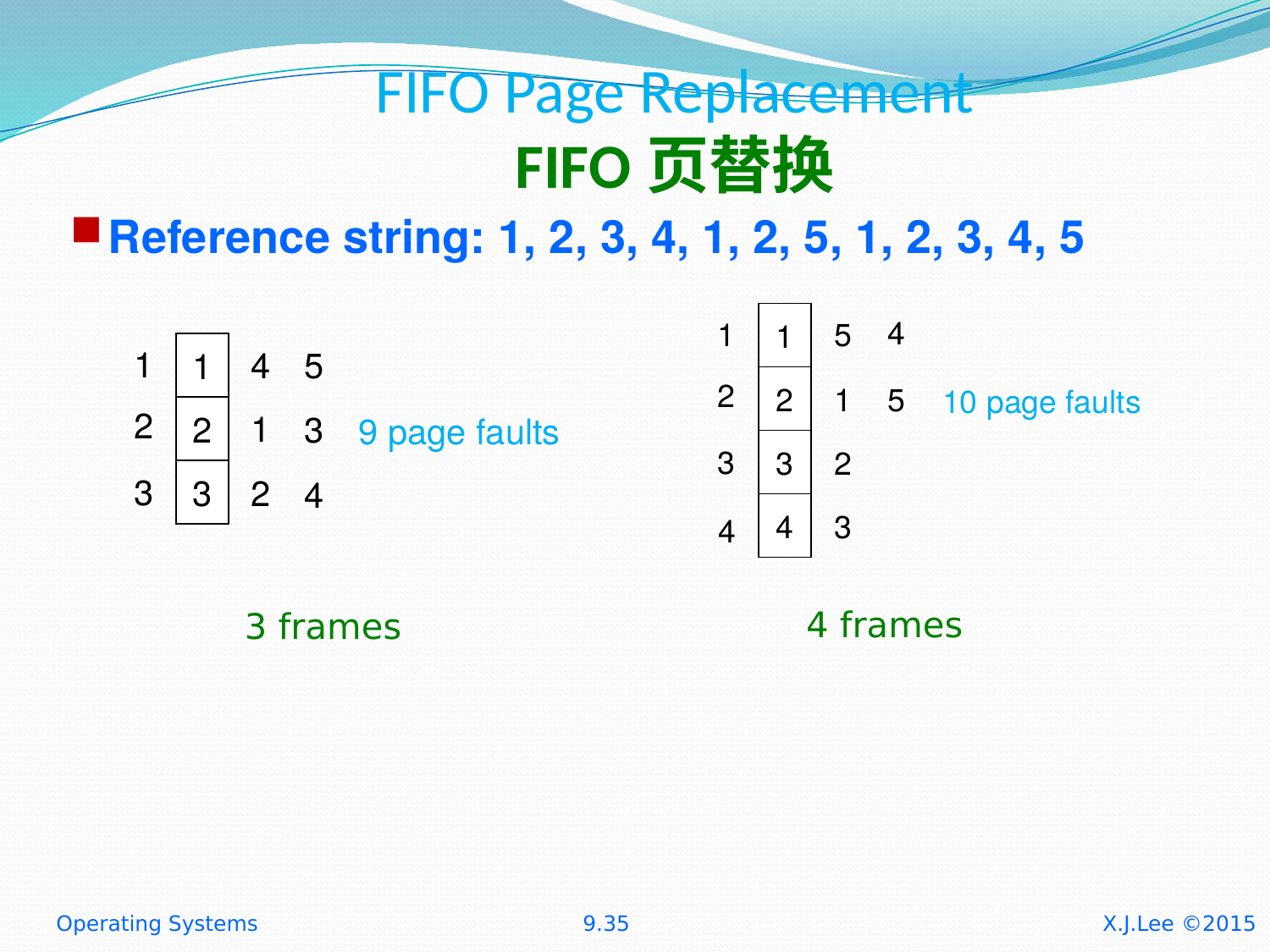

# FIFO Page Replacement FIFO页替换
Reference string: 1, 2, 3, 4, 1, 2, 5, 1, 2, 3, 4, 5
1
4
1
5
1
1
4
5
2
2
1
5
10 page faults
2
2
1
3
9 page faults
3
3
2
3
3
2
4
4
3
4
4 frames
3 frames
Operating Systems
9.35
X.J.Lee ©2015